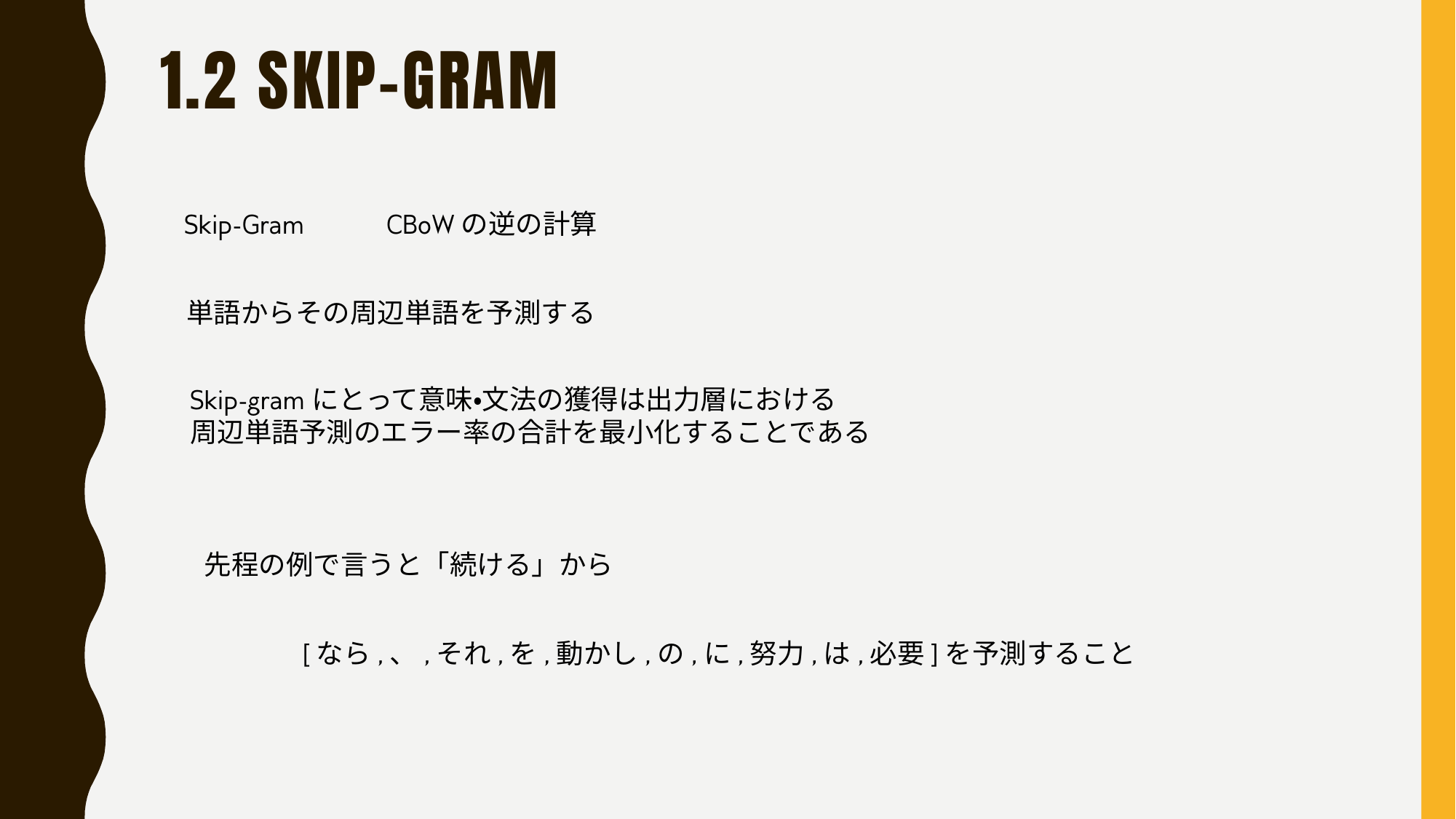

# 1.2 Skip-gram
Skip-Gram
CBoWの逆の計算
単語からその周辺単語を予測する
Skip-gramにとって意味・文法の獲得は出力層における
周辺単語予測のエラー率の合計を最小化することである
先程の例で言うと「続ける」から
[なら,、,それ,を,動かし,の,に,努力,は,必要]を予測すること